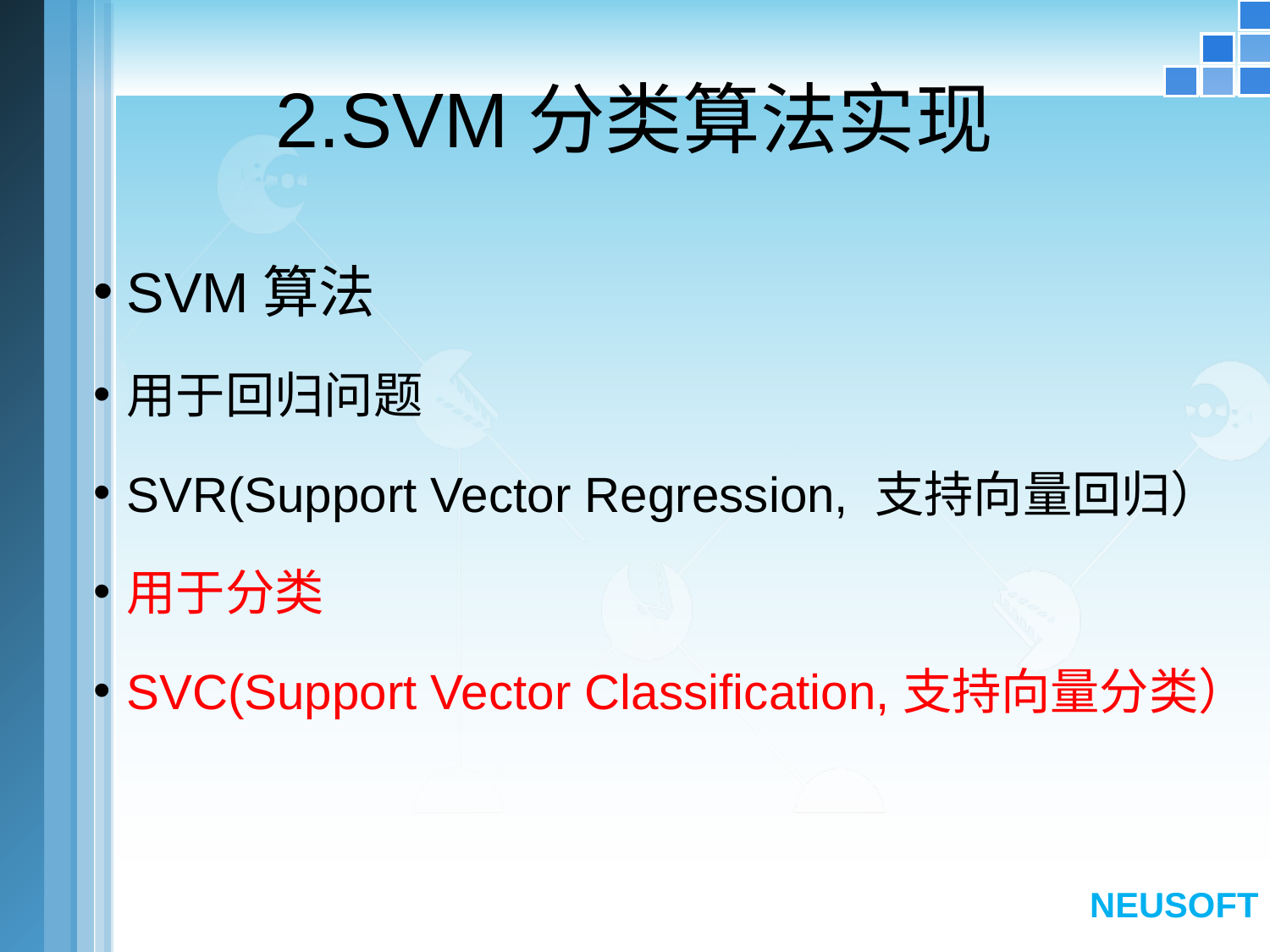

# 2.SVM分类算法实现
SVM算法
用于回归问题
SVR(Support Vector Regression, 支持向量回归）
用于分类
SVC(Support Vector Classification,支持向量分类）